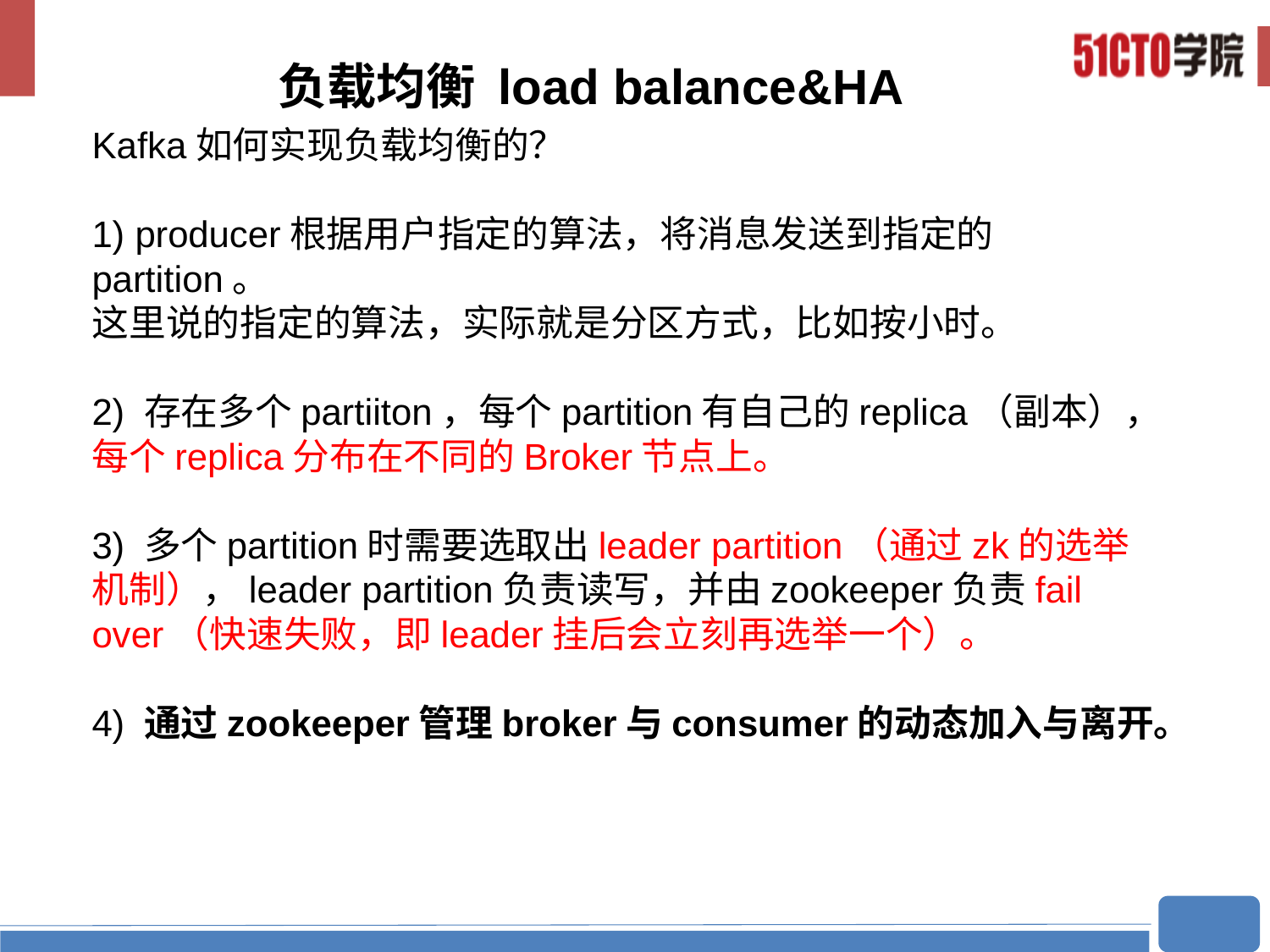

# 负载均衡 load balance&HA
Kafka如何实现负载均衡的？
1) producer根据用户指定的算法，将消息发送到指定的partition。
这里说的指定的算法，实际就是分区方式，比如按小时。
2) 存在多个partiiton，每个partition有自己的replica（副本），每个replica分布在不同的Broker节点上。
3) 多个partition时需要选取出leader partition（通过zk的选举机制），leader partition负责读写，并由zookeeper负责fail over（快速失败，即leader挂后会立刻再选举一个）。
4) 通过zookeeper管理broker与consumer的动态加入与离开。